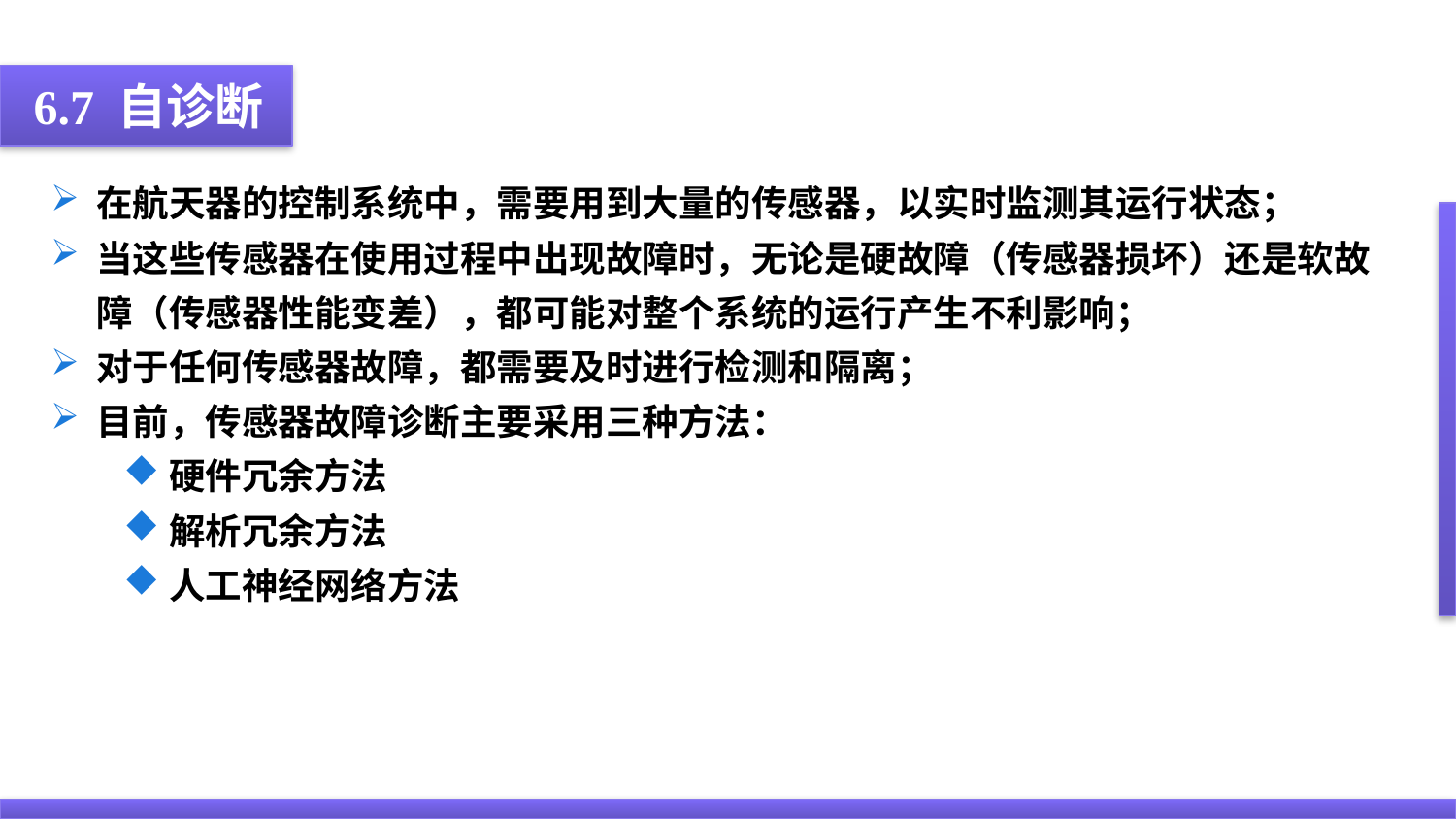

6.7 自诊断
在航天器的控制系统中，需要用到大量的传感器，以实时监测其运行状态；
当这些传感器在使用过程中出现故障时，无论是硬故障（传感器损坏）还是软故障（传感器性能变差），都可能对整个系统的运行产生不利影响；
对于任何传感器故障，都需要及时进行检测和隔离；
目前，传感器故障诊断主要采用三种方法：
硬件冗余方法
解析冗余方法
人工神经网络方法